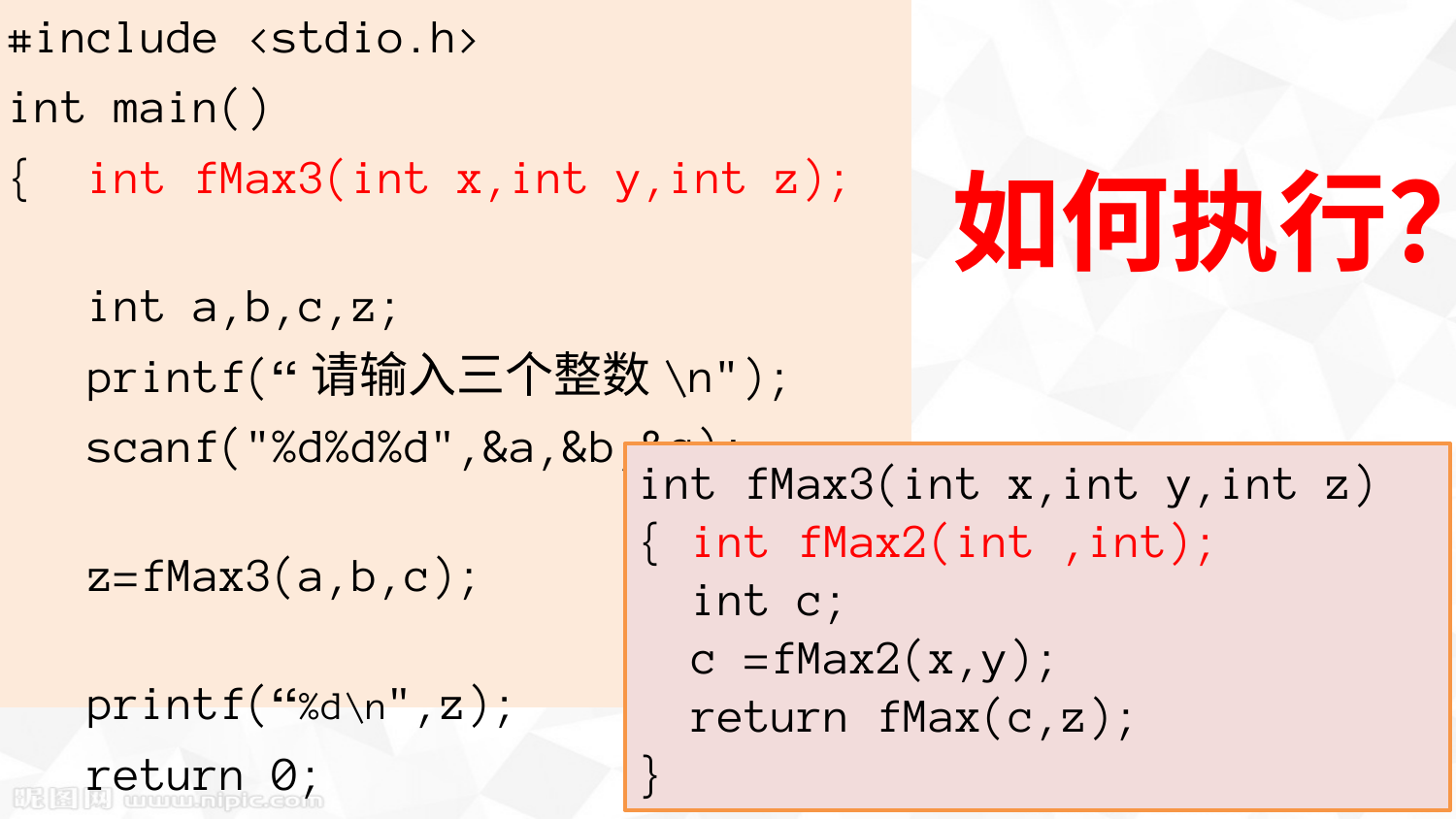

#include <stdio.h>
int main()
{  int fMax3(int x,int y,int z);
   int a,b,c,z;
   printf(“请输入三个整数\n");
   scanf("%d%d%d",&a,&b,&c);
   z=fMax3(a,b,c);
   printf(“%d\n",z);
   return 0;
}
如何执行？
int fMax3(int x,int y,int z)
{ int fMax2(int ,int);
  int c;
  c =fMax2(x,y);
  return fMax(c,z);
}